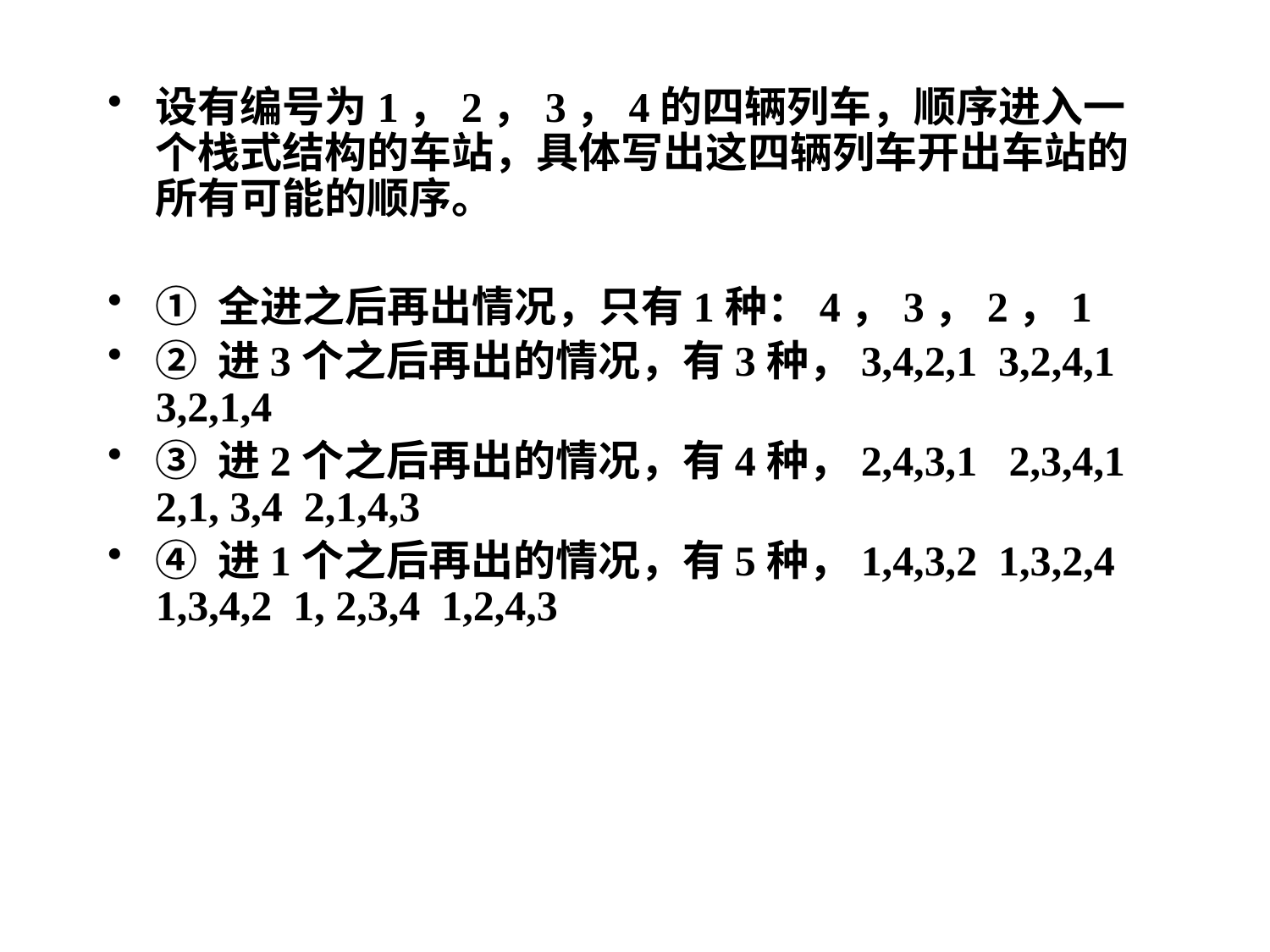

设有编号为1，2，3，4的四辆列车，顺序进入一个栈式结构的车站，具体写出这四辆列车开出车站的所有可能的顺序。

① 全进之后再出情况，只有1种：4，3，2，1
② 进3个之后再出的情况，有3种，3,4,2,1  3,2,4,1  3,2,1,4
③ 进2个之后再出的情况，有4种，2,4,3,1   2,3,4,1   2,1, 3,4  2,1,4,3
④ 进1个之后再出的情况，有5种，1,4,3,2  1,3,2,4  1,3,4,2  1, 2,3,4  1,2,4,3